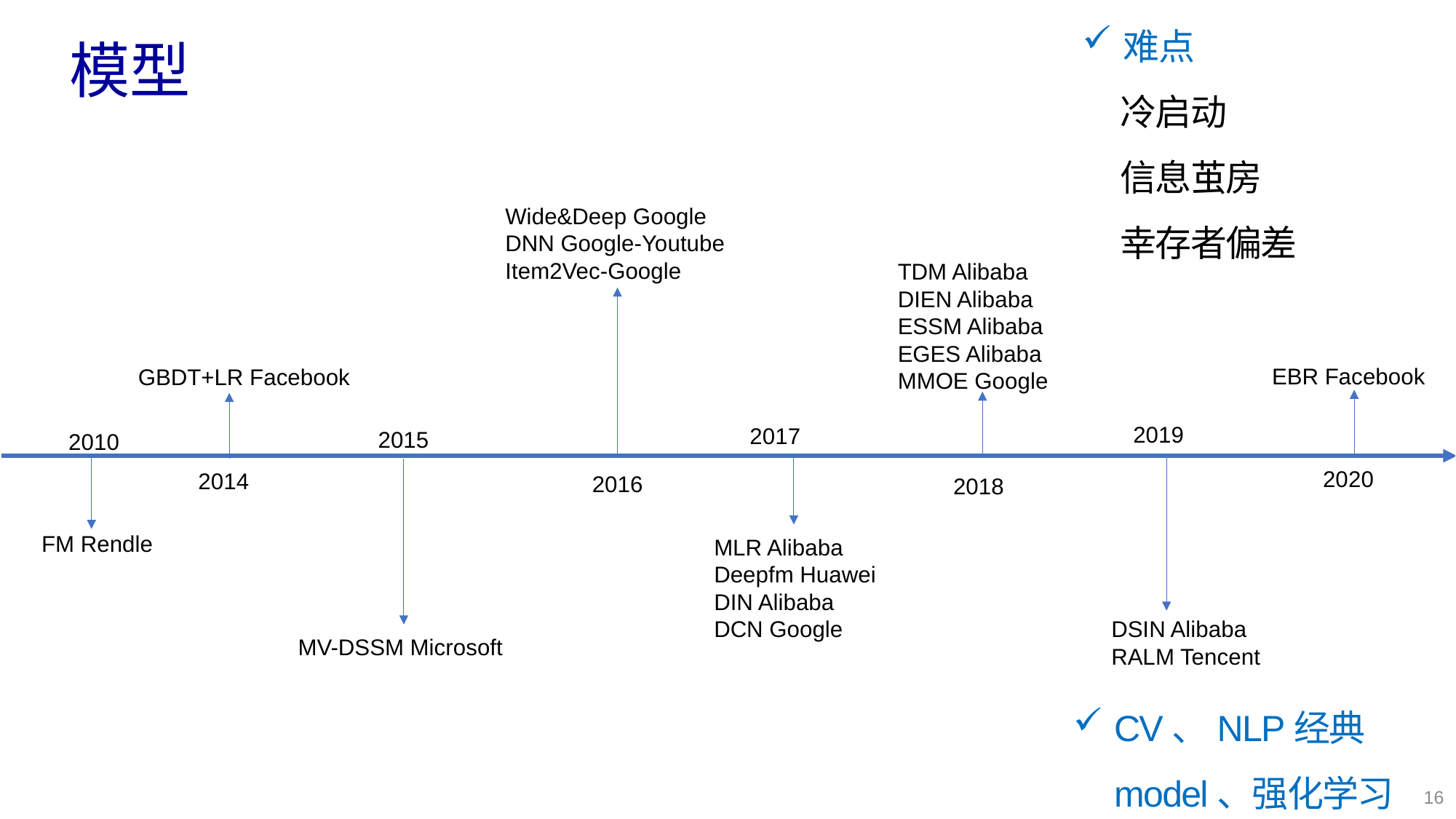

模型
难点
    冷启动
    信息茧房
    幸存者偏差
Wide&Deep Google
DNN Google-Youtube
Item2Vec-Google
TDM Alibaba
DIEN Alibaba
ESSM Alibaba
EGES Alibaba
MMOE Google
EBR Facebook
GBDT+LR Facebook
2019
2017
2015
2010
2020
2014
2016
2018
FM Rendle

MLR Alibaba
Deepfm Huawei
DIN Alibaba
DCN Google
DSIN Alibaba
RALM Tencent
MV-DSSM Microsoft
CV、NLP经典model、强化学习
16